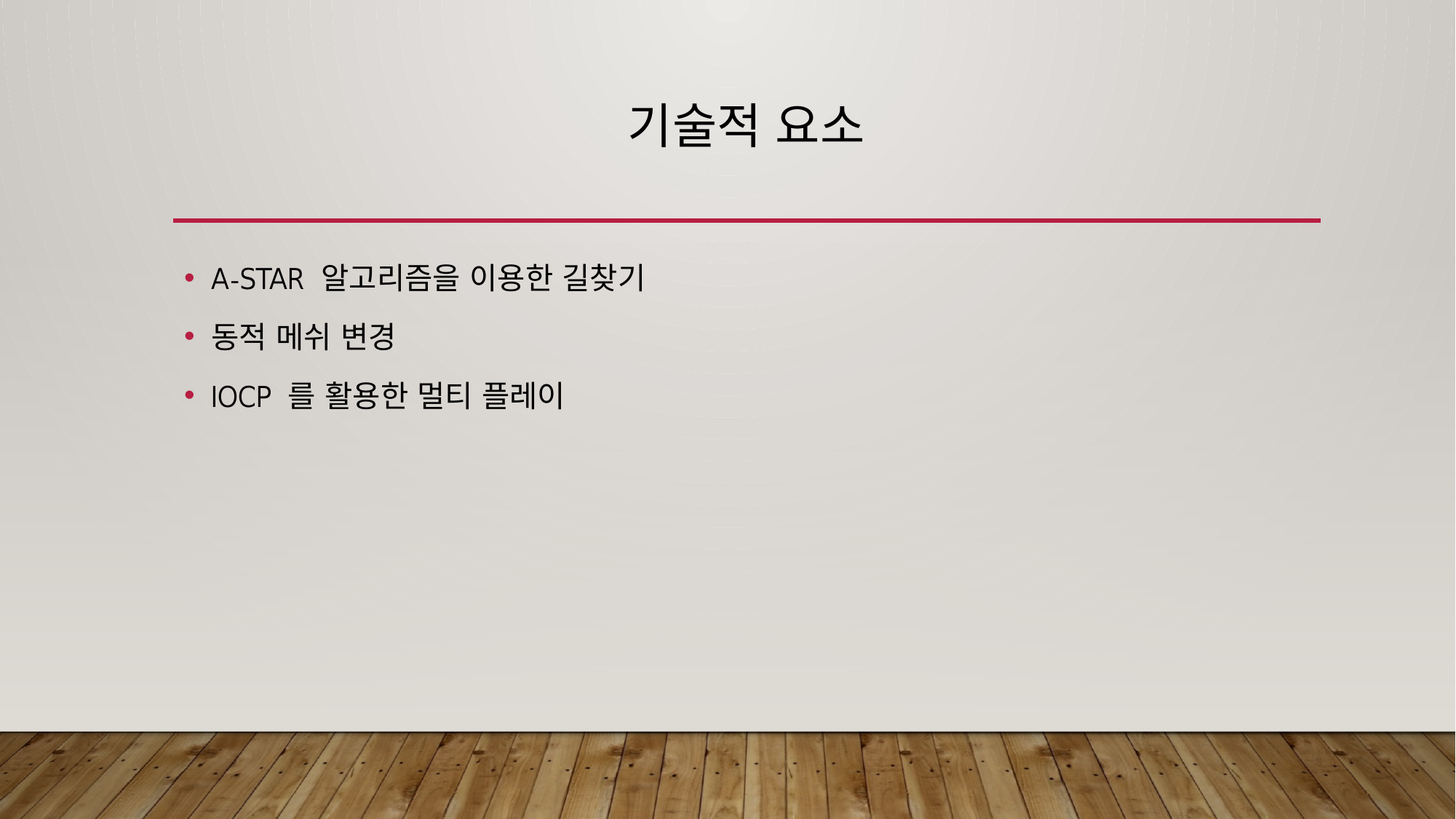

# 기술적 요소
A-STAR 알고리즘을 이용한 길찾기
동적 메쉬 변경
IOCP 를 활용한 멀티 플레이